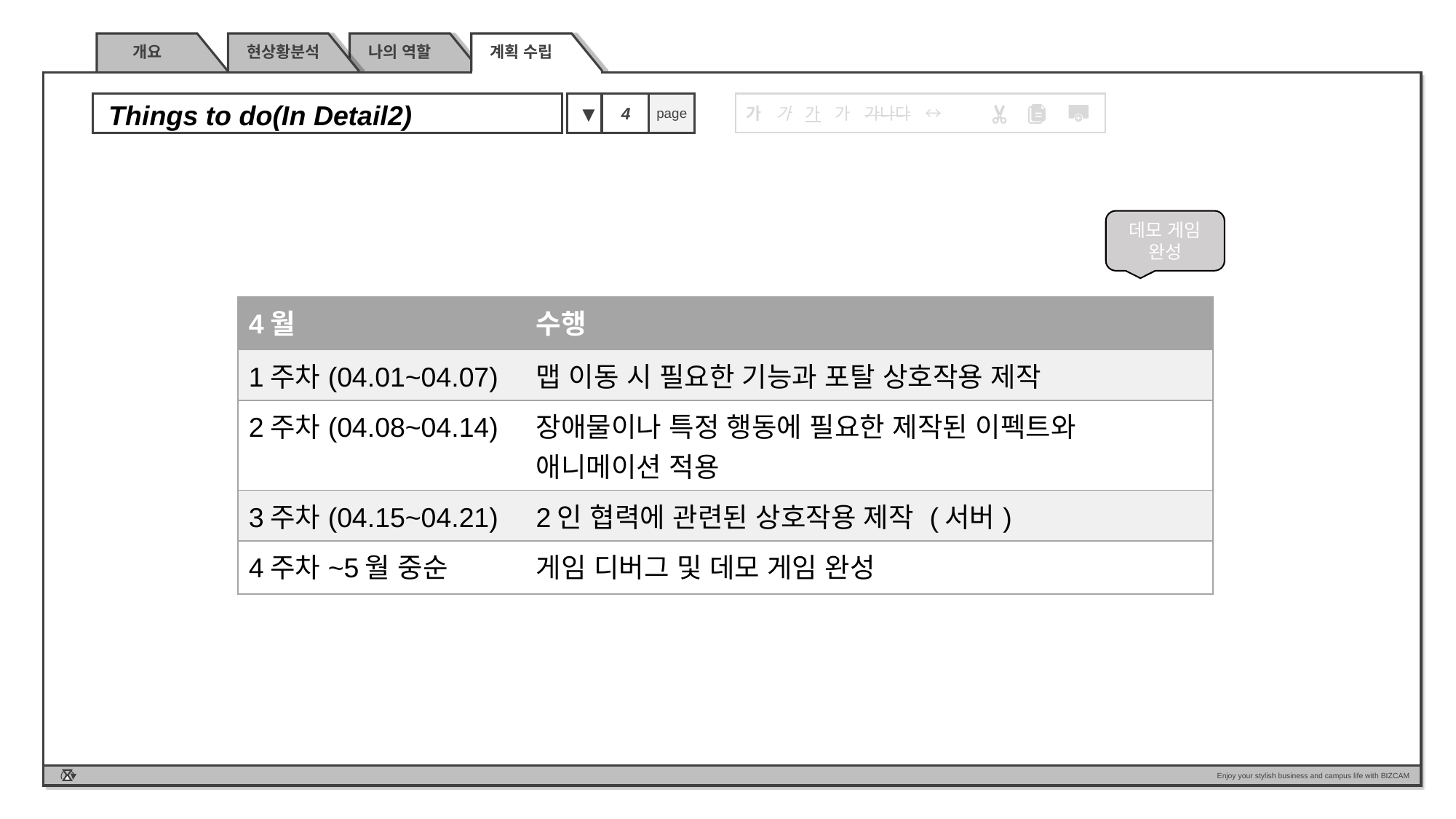

개요
 현상황분석
 나의 역할
 계획 수립

Things to do(In Detail2)
Things to do(In Detail)
▼
4
page
가   가   가   가   가나다   ↔

데모 게임 완성
| 4월 | 수행 |
| --- | --- |
| 1주차(04.01~04.07) | 맵 이동 시 필요한 기능과 포탈 상호작용 제작 |
| 2주차(04.08~04.14) | 장애물이나 특정 행동에 필요한 제작된 이펙트와 애니메이션 적용 |
| 3주차(04.15~04.21) | 2인 협력에 관련된 상호작용 제작 (서버) |
| 4주차~5월 중순 | 게임 디버그 및 데모 게임 완성 |
Enjoy your stylish business and campus life with BIZCAM